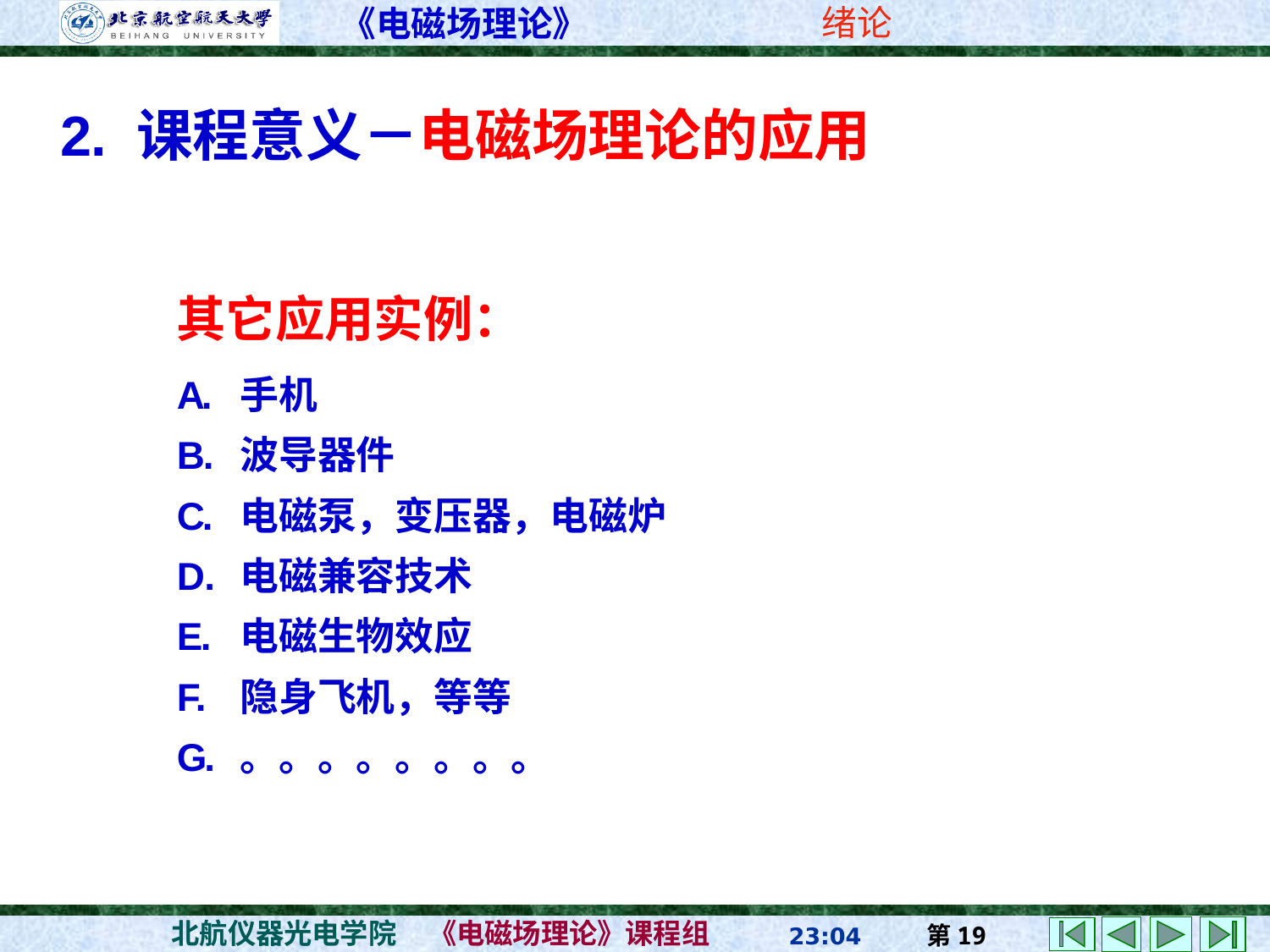

2. 课程意义－电磁场理论的应用
其它应用实例：
手机
波导器件
电磁泵，变压器，电磁炉
电磁兼容技术
电磁生物效应
隐身飞机，等等
。。。。。。。。